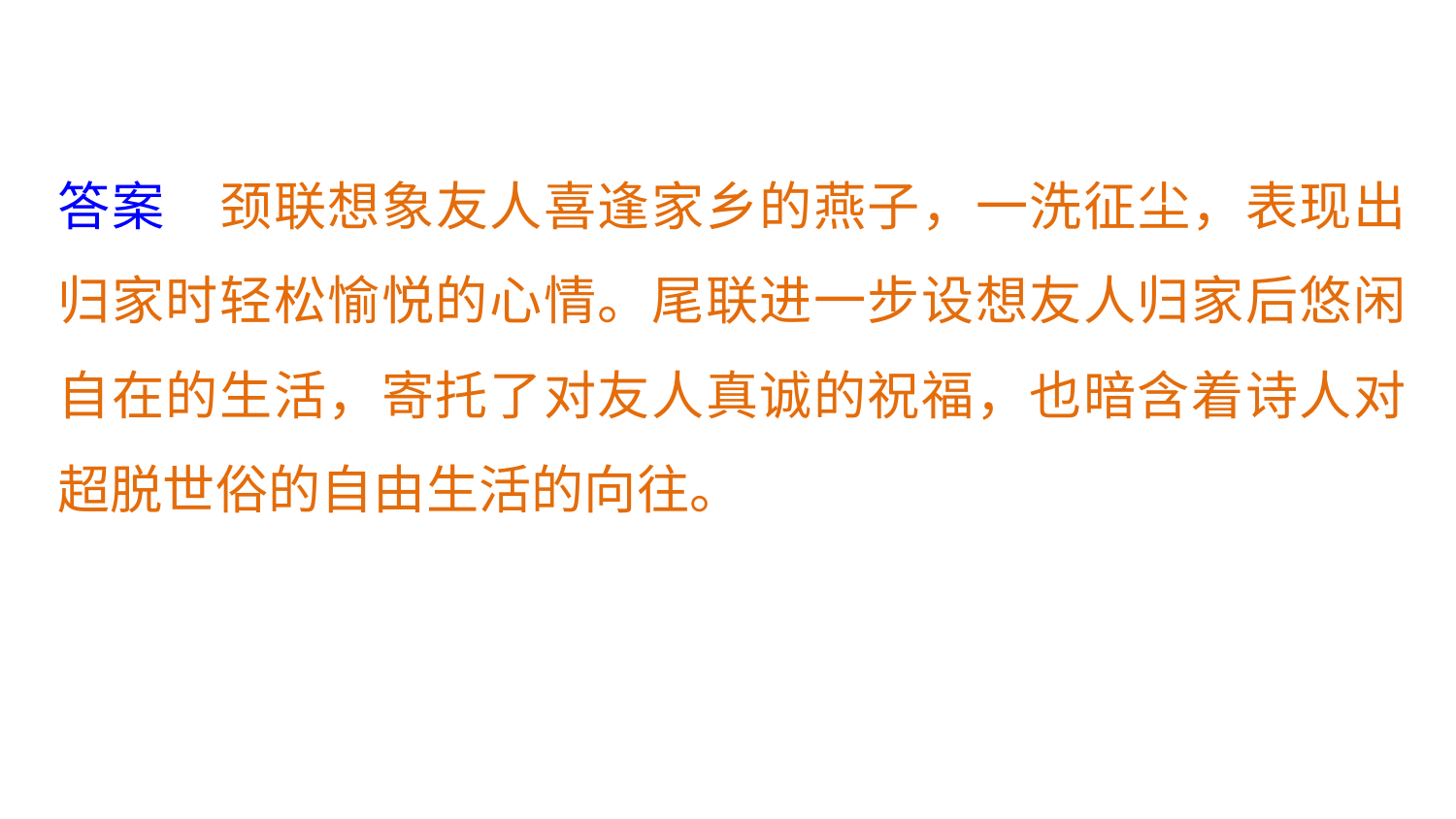

答案　颈联想象友人喜逢家乡的燕子，一洗征尘，表现出归家时轻松愉悦的心情。尾联进一步设想友人归家后悠闲自在的生活，寄托了对友人真诚的祝福，也暗含着诗人对超脱世俗的自由生活的向往。